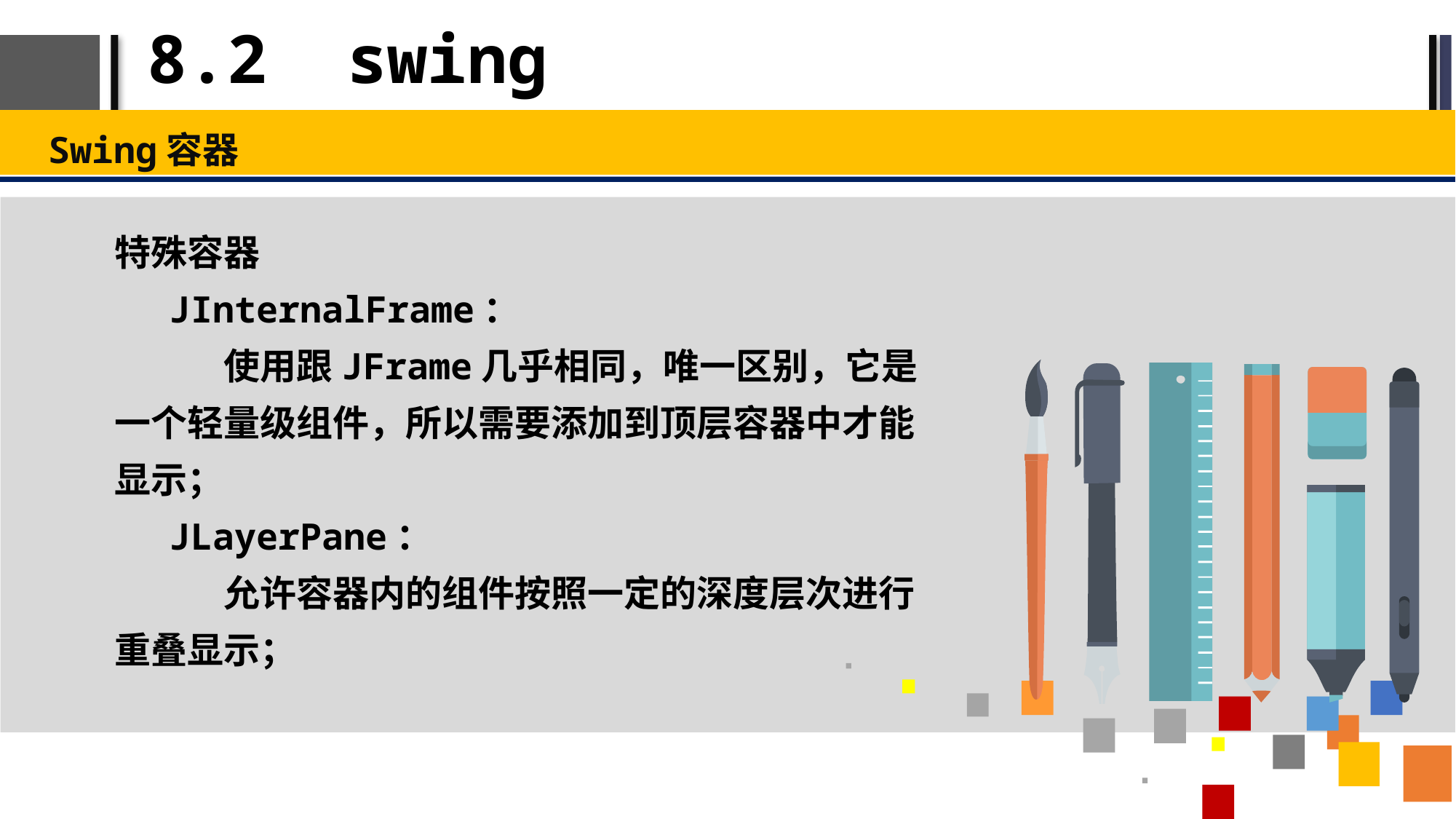

# 8.2  swing

Swing容器

特殊容器
JInternalFrame：
	使用跟JFrame几乎相同，唯一区别，它是一个轻量级组件，所以需要添加到顶层容器中才能显示；
JLayerPane：
	允许容器内的组件按照一定的深度层次进行重叠显示；